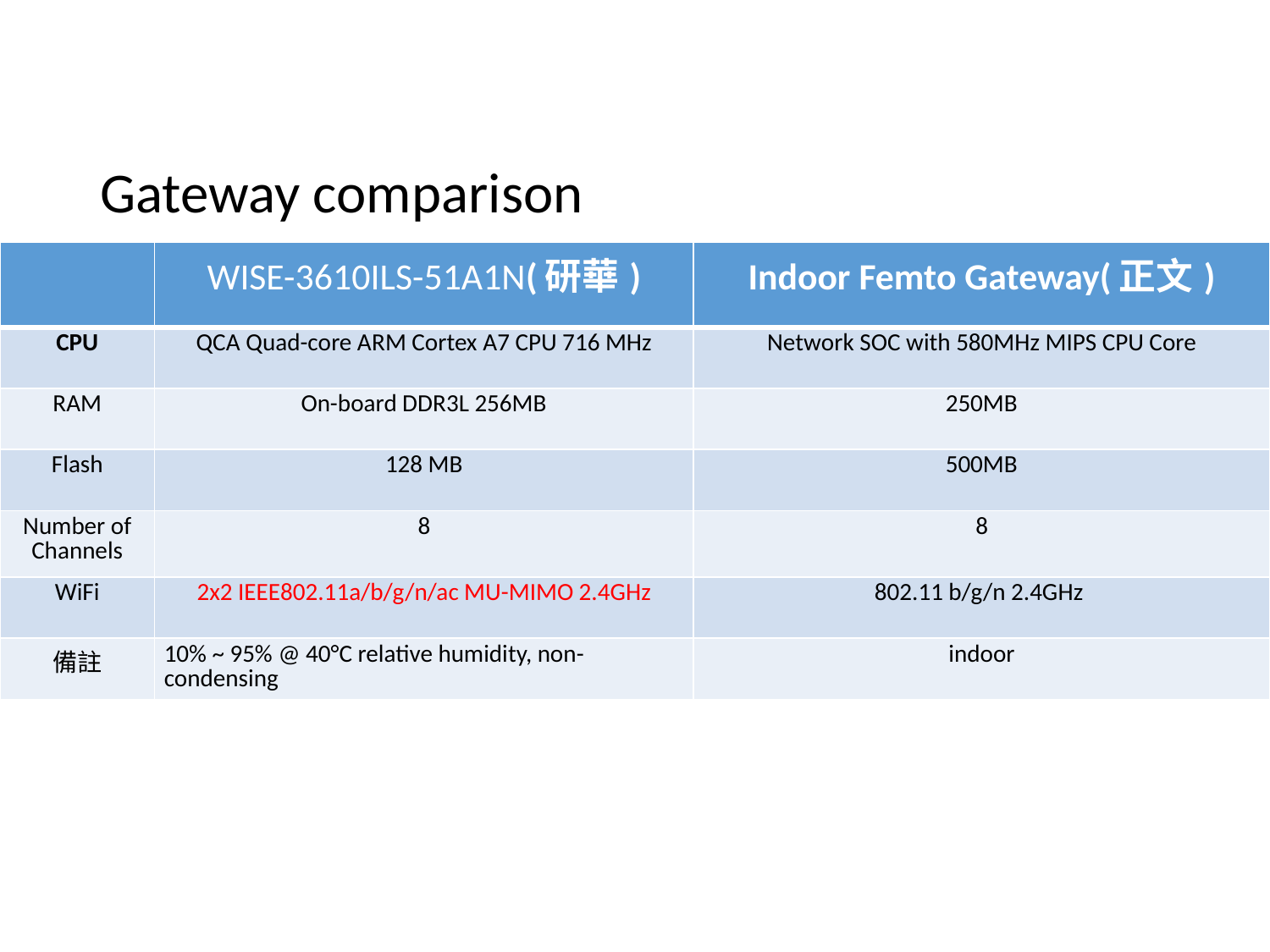

# Gateway comparison
|  | WISE-3610ILS-51A1N(研華) | Indoor Femto Gateway(正文) |
| --- | --- | --- |
| CPU | QCA Quad-core ARM Cortex A7 CPU 716 MHz | Network SOC with 580MHz MIPS CPU Core |
| RAM | On-board DDR3L 256MB | 250MB |
| Flash | 128 MB | 500MB |
| Number of Channels | 8 | 8 |
| WiFi | 2x2 IEEE802.11a/b/g/n/ac MU-MIMO 2.4GHz | 802.11 b/g/n 2.4GHz |
| 備註 | 10% ~ 95% @ 40°C relative humidity, non-condensing | indoor |